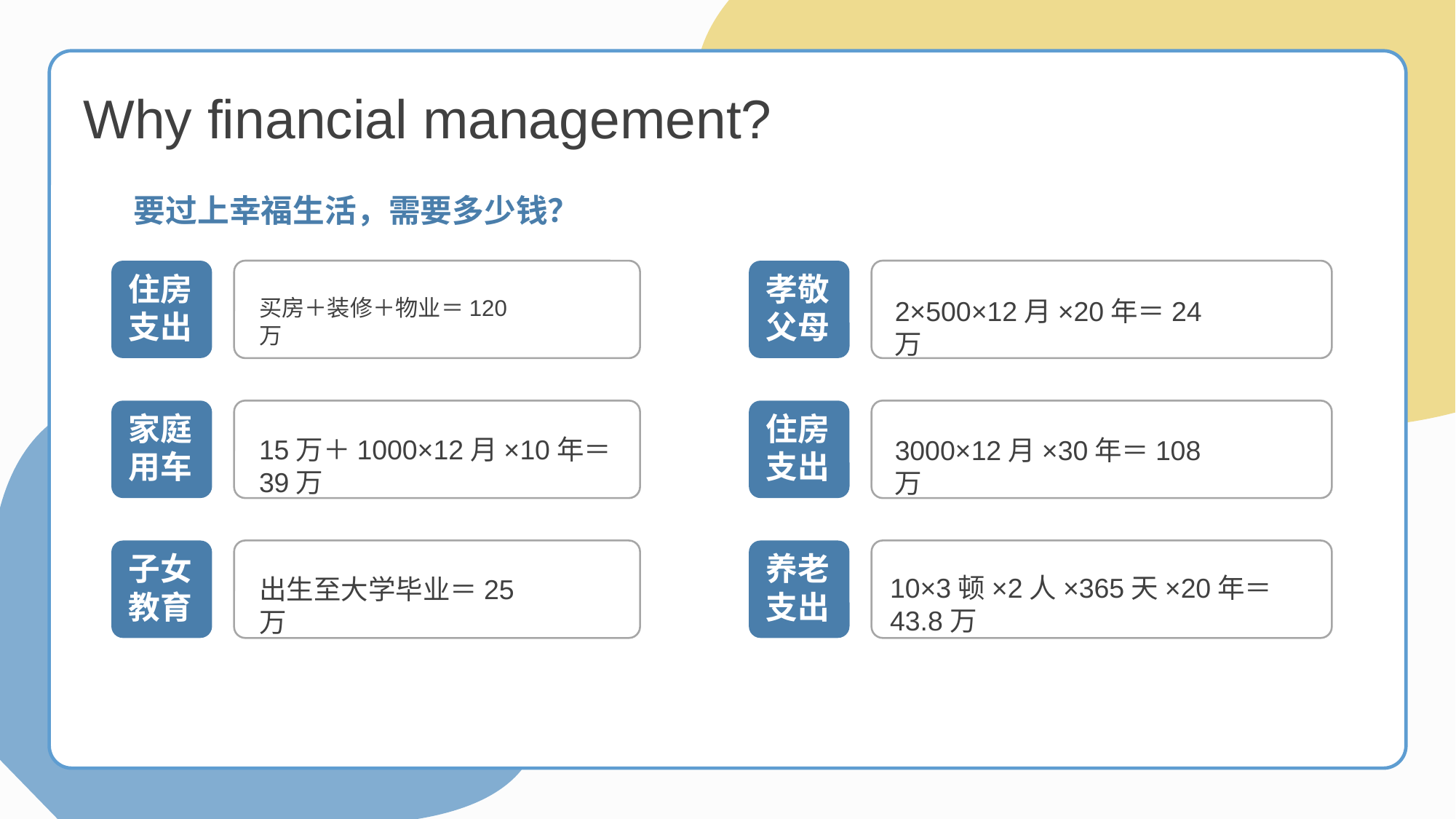

Why financial management?
要过上幸福生活，需要多少钱？

住房
支出

孝敬父母

住房支出
10×3顿×2人×365天×20年＝43.8万
2×500×12月×20年＝24万
3000×12月×30年＝108万

养老支出
买房＋装修＋物业＝120万

家庭用车
15万＋1000×12月×10年＝39万

子女教育
出生至大学毕业＝25万